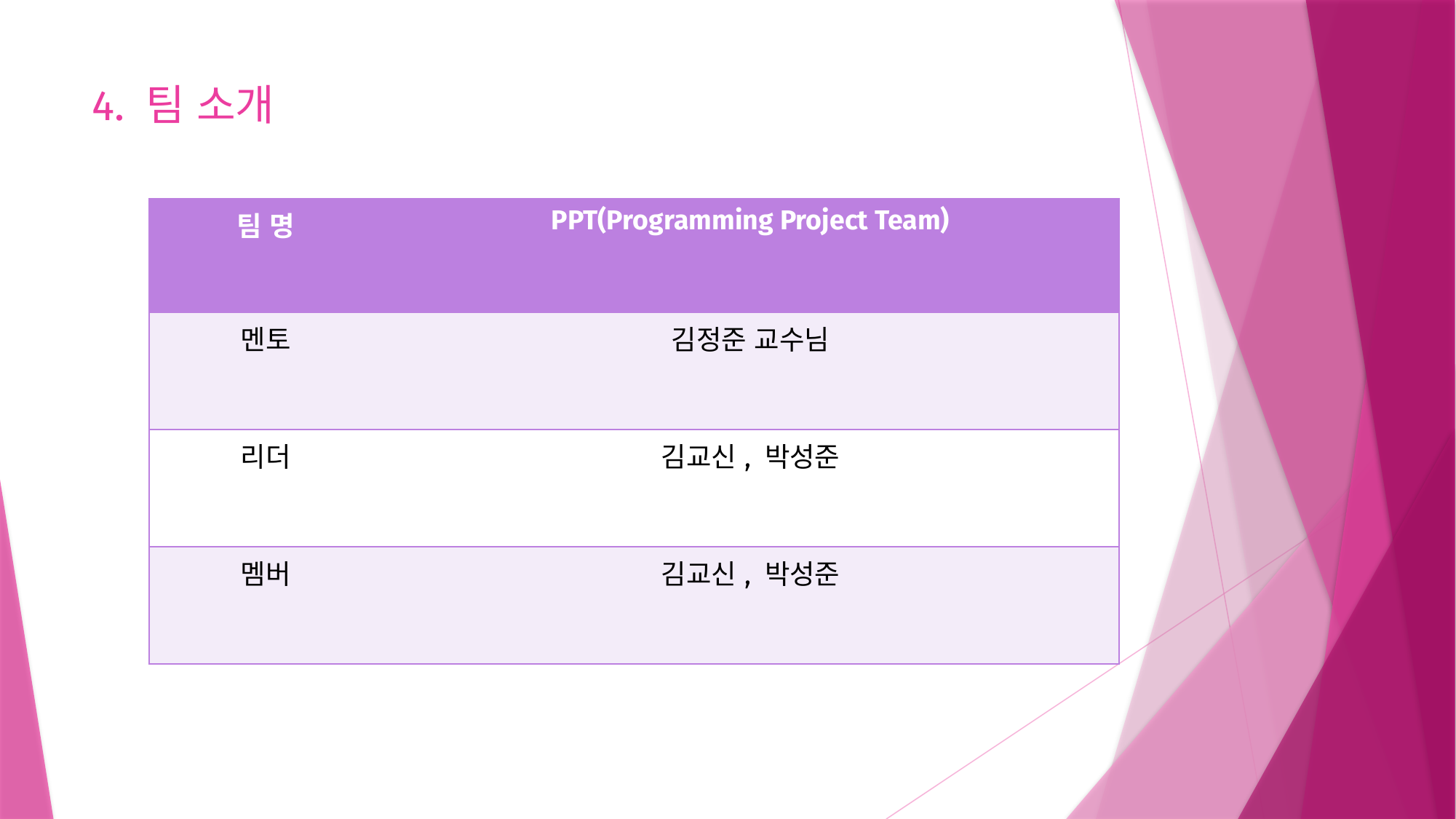

# 4. 팀 소개
| 팀 명 | PPT(Programming Project Team) |
| --- | --- |
| 멘토 | 김정준 교수님 |
| 리더 | 김교신, 박성준 |
| 멤버 | 김교신, 박성준 |